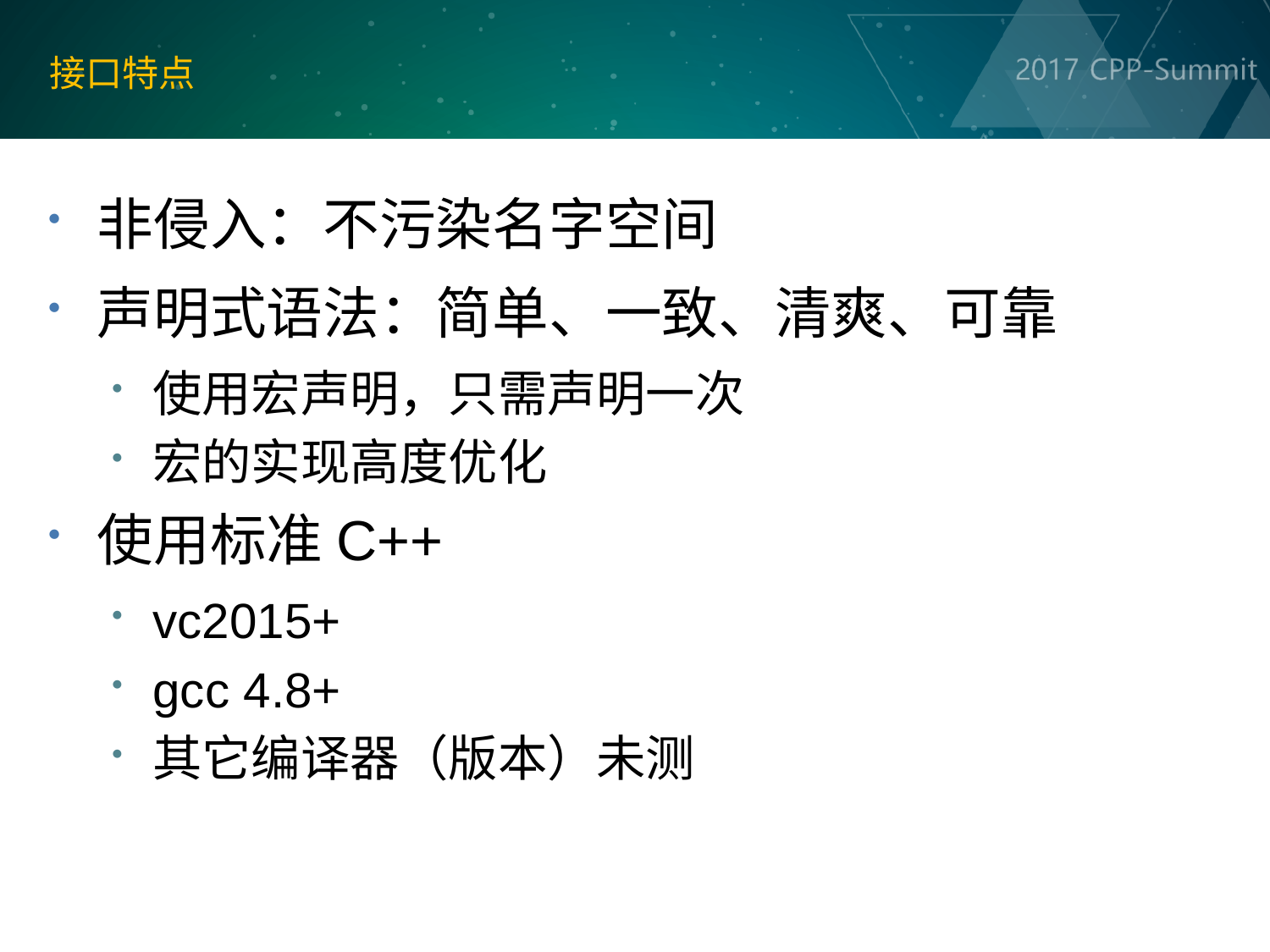

# 接口特点
非侵入：不污染名字空间
声明式语法：简单、一致、清爽、可靠
使用宏声明，只需声明一次
宏的实现高度优化
使用标准C++
vc2015+
gcc 4.8+
其它编译器（版本）未测